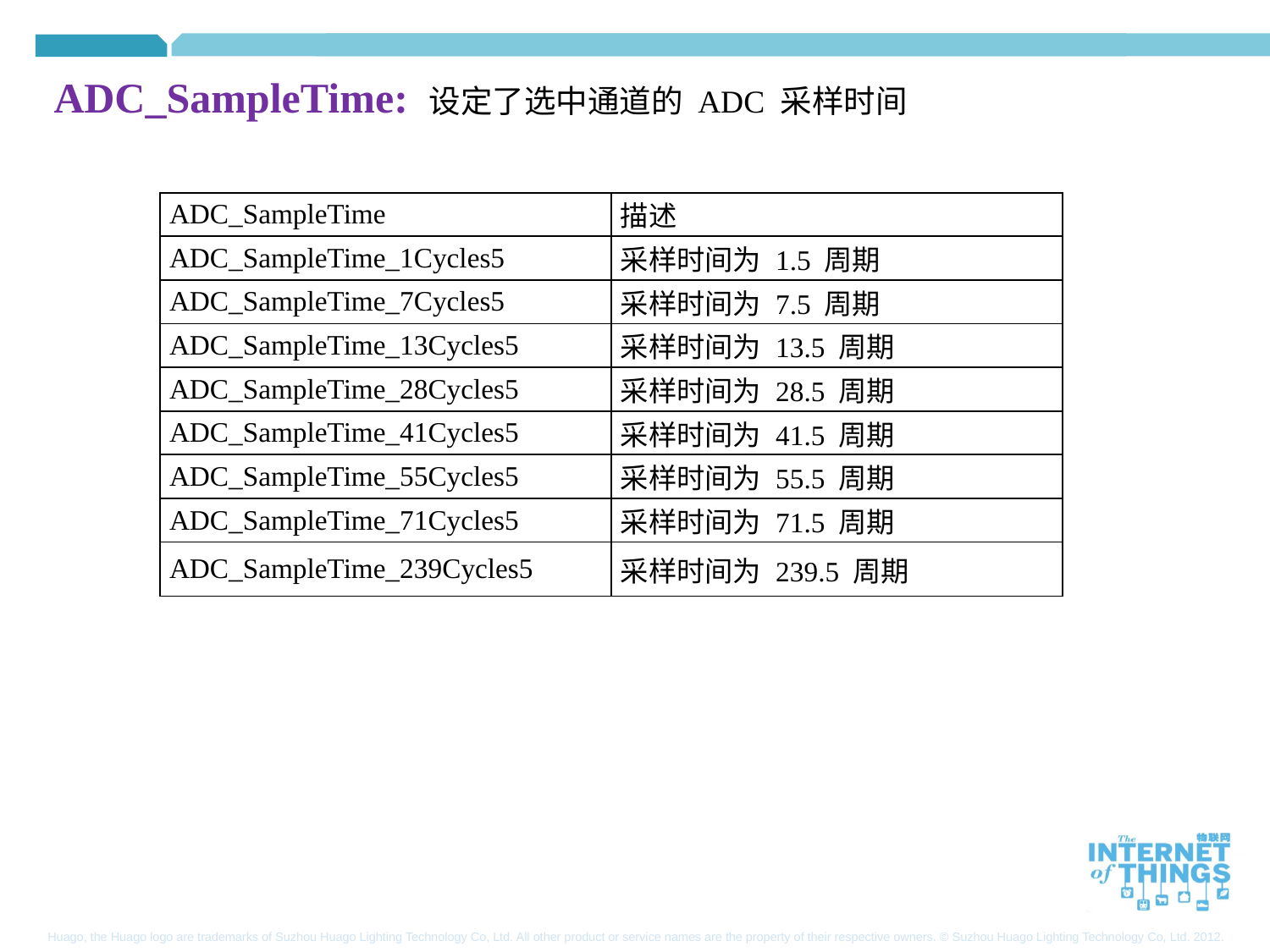

ADC_SampleTime: 设定了选中通道的 ADC 采样时间
| ADC\_SampleTime | 描述 |
| --- | --- |
| ADC\_SampleTime\_1Cycles5 | 采样时间为 1.5 周期 |
| ADC\_SampleTime\_7Cycles5 | 采样时间为 7.5 周期 |
| ADC\_SampleTime\_13Cycles5 | 采样时间为 13.5 周期 |
| ADC\_SampleTime\_28Cycles5 | 采样时间为 28.5 周期 |
| ADC\_SampleTime\_41Cycles5 | 采样时间为 41.5 周期 |
| ADC\_SampleTime\_55Cycles5 | 采样时间为 55.5 周期 |
| ADC\_SampleTime\_71Cycles5 | 采样时间为 71.5 周期 |
| ADC\_SampleTime\_239Cycles5 | 采样时间为 239.5 周期 |